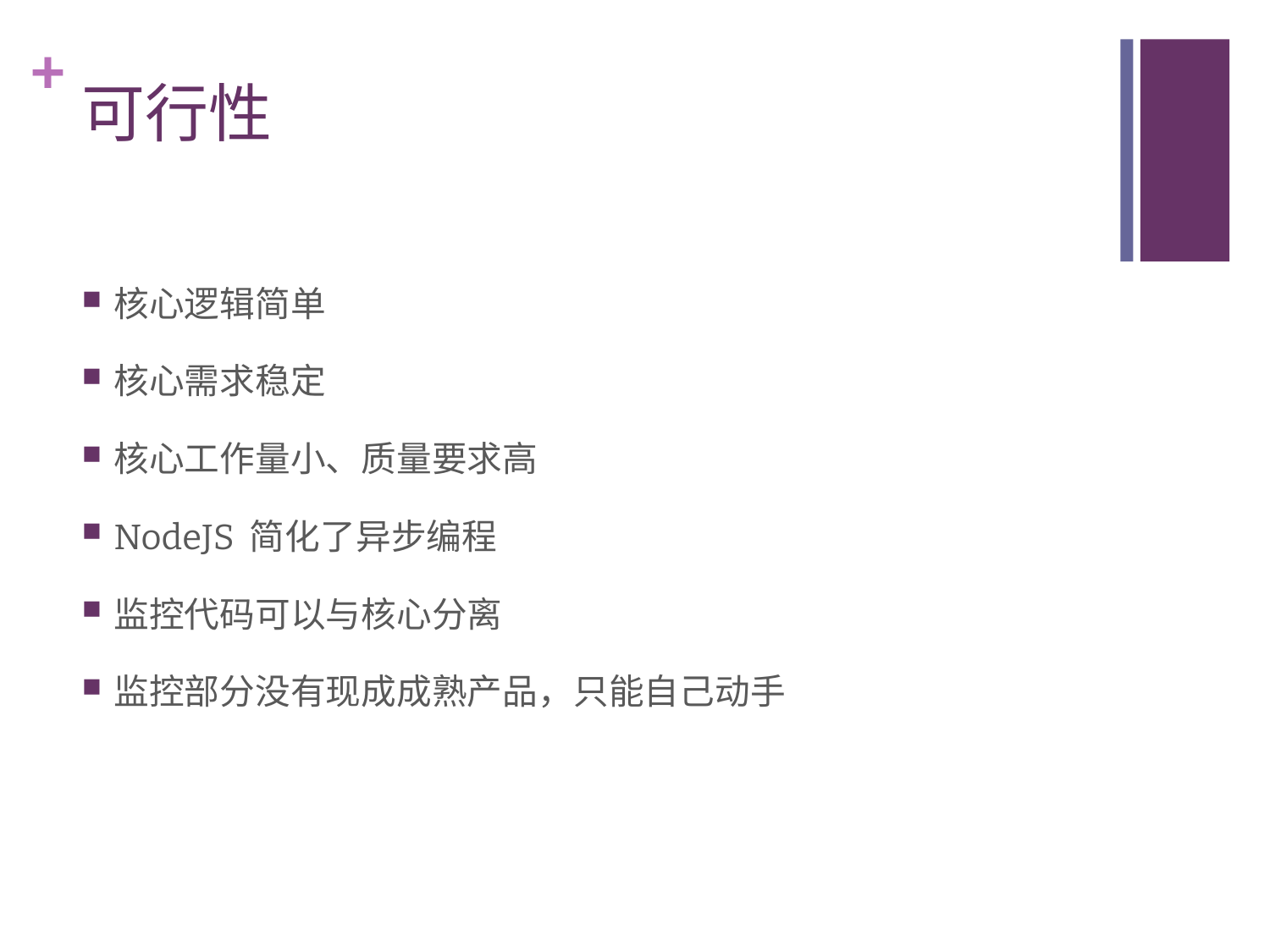

# 可行性
核心逻辑简单
核心需求稳定
核心工作量小、质量要求高
NodeJS 简化了异步编程
监控代码可以与核心分离
监控部分没有现成成熟产品，只能自己动手